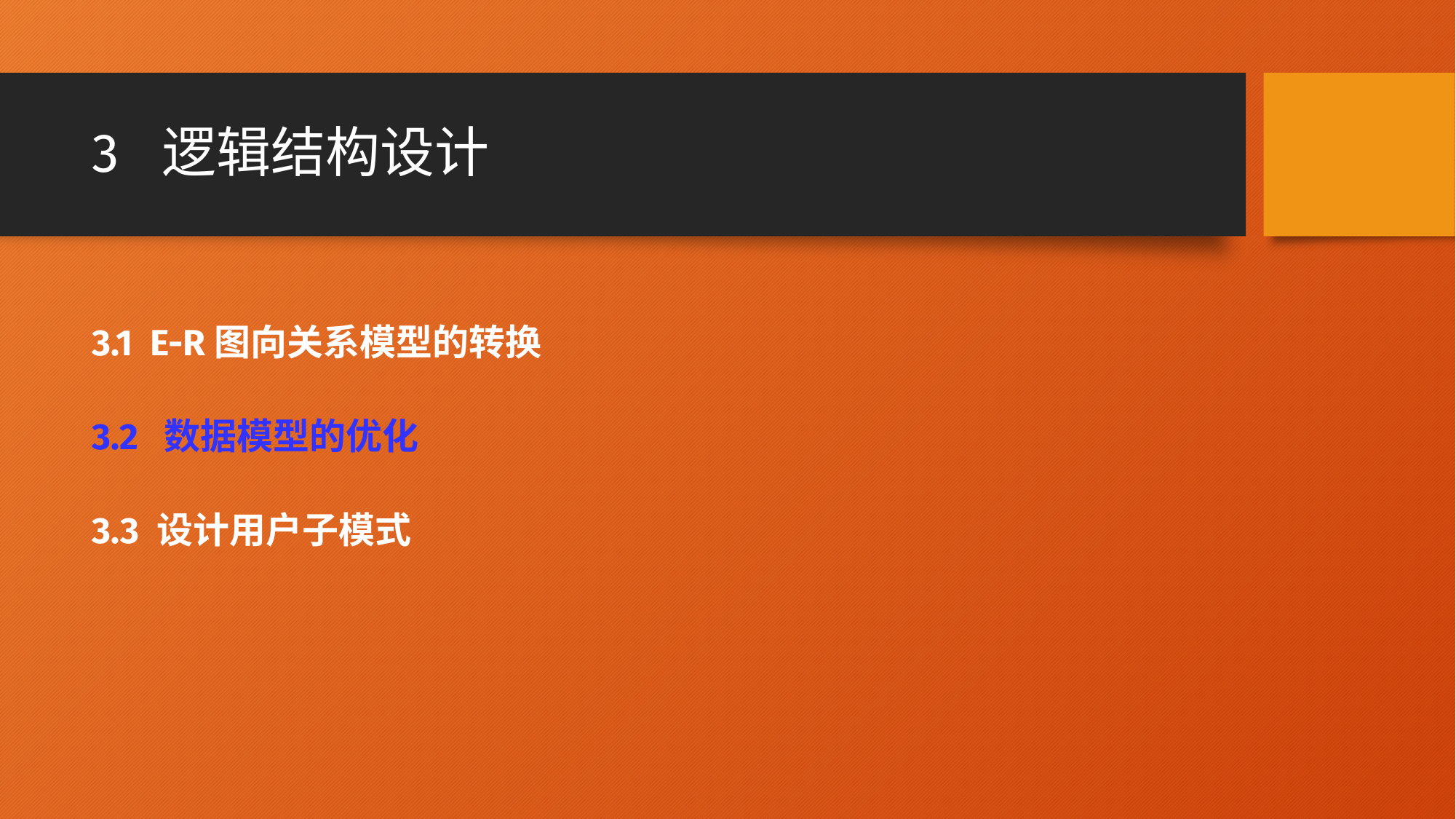

# 3  逻辑结构设计
3.1  E-R图向关系模型的转换
3.2  数据模型的优化
3.3 设计用户子模式